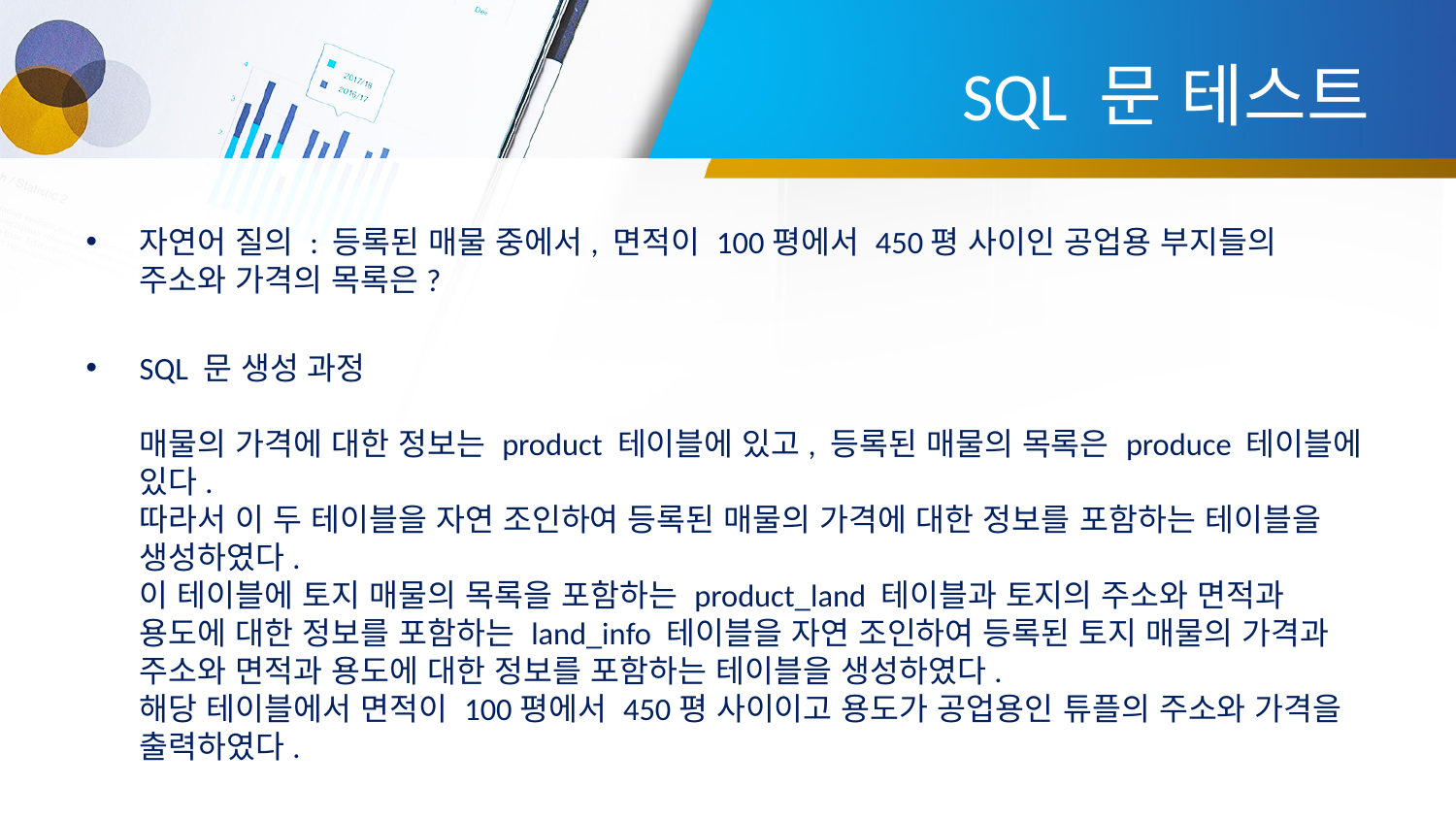

# SQL 문 테스트
자연어 질의 : 등록된 매물 중에서, 면적이 100평에서 450평 사이인 공업용 부지들의 주소와 가격의 목록은?

SQL 문 생성 과정
매물의 가격에 대한 정보는 product 테이블에 있고, 등록된 매물의 목록은 produce 테이블에 있다.
따라서 이 두 테이블을 자연 조인하여 등록된 매물의 가격에 대한 정보를 포함하는 테이블을 생성하였다.
이 테이블에 토지 매물의 목록을 포함하는 product_land 테이블과 토지의 주소와 면적과 용도에 대한 정보를 포함하는 land_info 테이블을 자연 조인하여 등록된 토지 매물의 가격과 주소와 면적과 용도에 대한 정보를 포함하는 테이블을 생성하였다.
해당 테이블에서 면적이 100평에서 450평 사이이고 용도가 공업용인 튜플의 주소와 가격을 출력하였다.